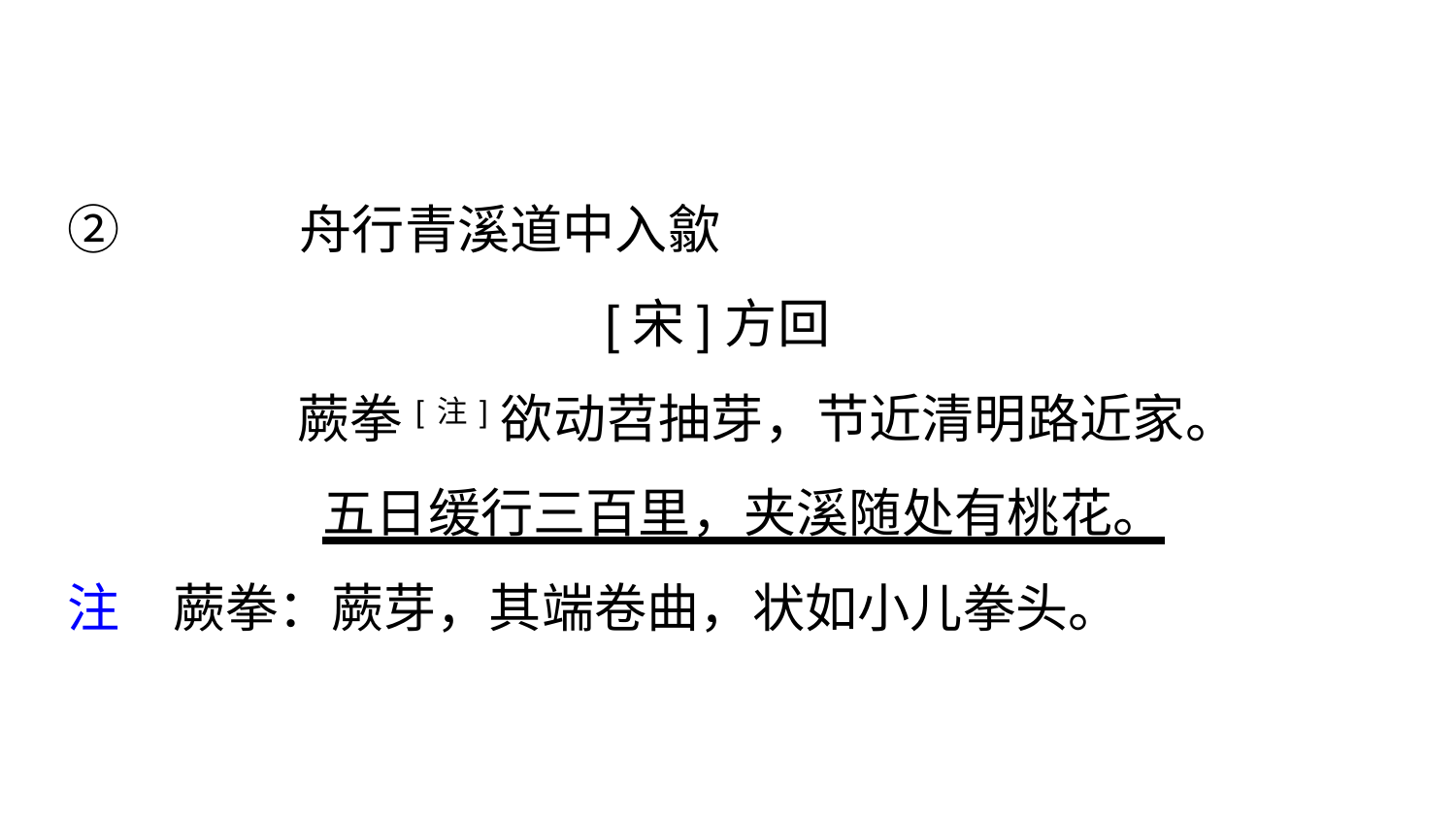

②              舟行青溪道中入歙
[宋]方回
　    蕨拳[注]欲动苕抽芽，节近清明路近家。
　五日缓行三百里，夹溪随处有桃花。
注　蕨拳：蕨芽，其端卷曲，状如小儿拳头。